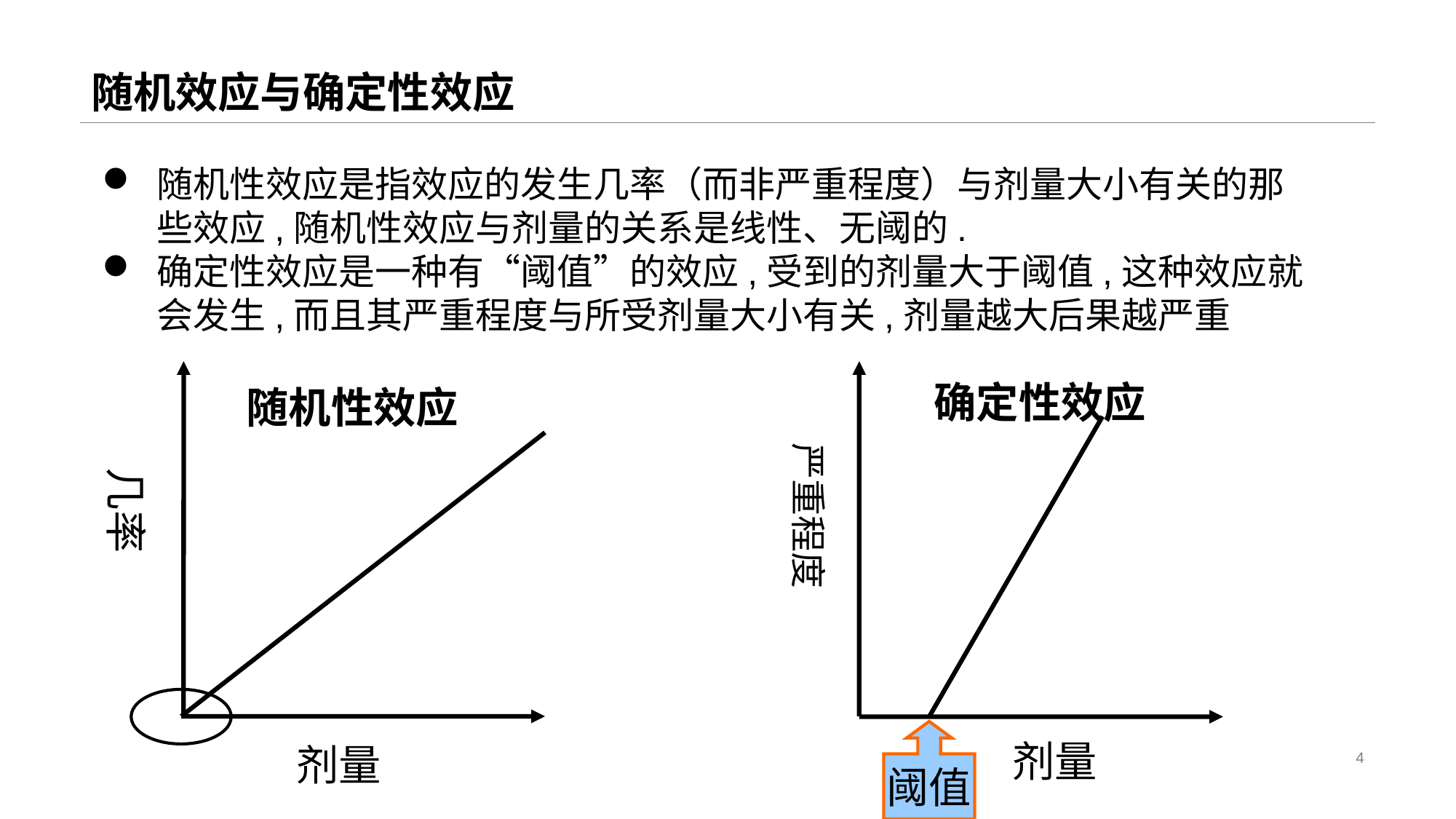

# 随机效应与确定性效应
随机性效应是指效应的发生几率（而非严重程度）与剂量大小有关的那些效应,随机性效应与剂量的关系是线性、无阈的.
确定性效应是一种有“阈值”的效应,受到的剂量大于阈值,这种效应就会发生,而且其严重程度与所受剂量大小有关,剂量越大后果越严重

确定性效应
随机性效应

严重程度
几率

阈值
剂量
剂量
4